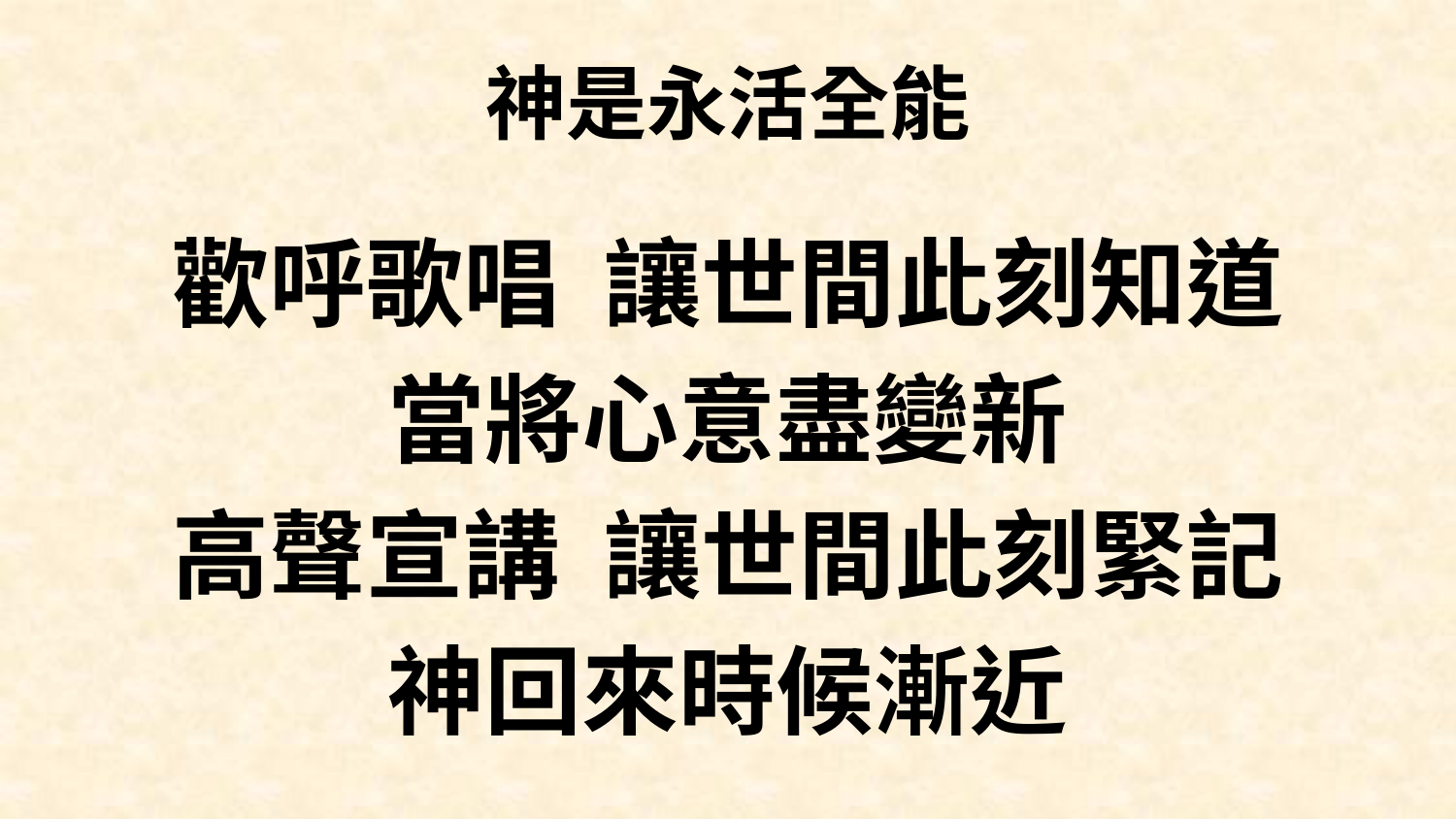

# 神是永活全能
歡呼歌唱  讓世間此刻知道
當將心意盡變新
高聲宣講  讓世間此刻緊記
神回來時候漸近